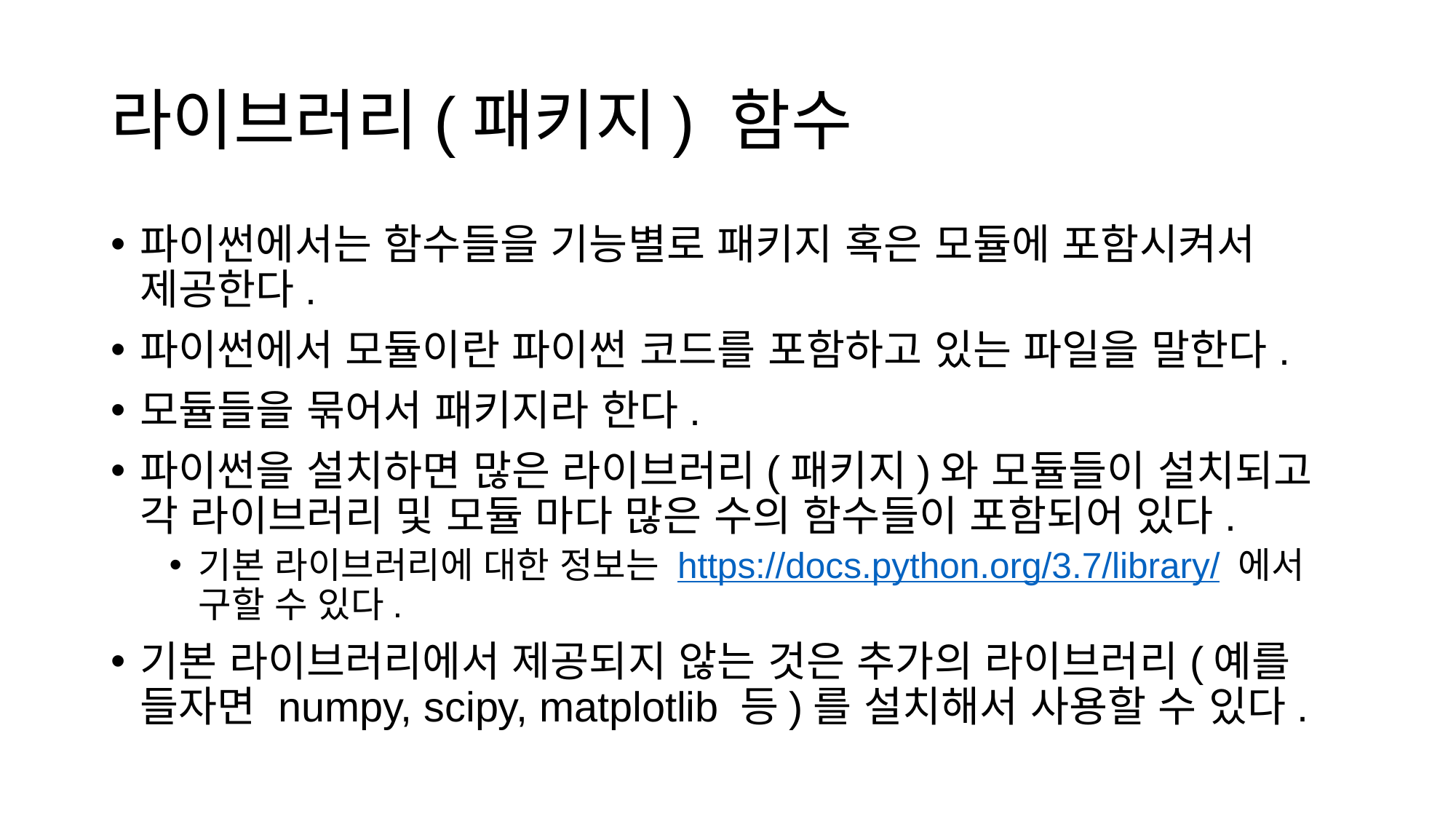

# 라이브러리(패키지) 함수
파이썬에서는 함수들을 기능별로 패키지 혹은 모듈에 포함시켜서 제공한다.
파이썬에서 모듈이란 파이썬 코드를 포함하고 있는 파일을 말한다.
모듈들을 묶어서 패키지라 한다.
파이썬을 설치하면 많은 라이브러리(패키지)와 모듈들이 설치되고 각 라이브러리 및 모듈 마다 많은 수의 함수들이 포함되어 있다.
기본 라이브러리에 대한 정보는 https://docs.python.org/3.7/library/ 에서 구할 수 있다.
기본 라이브러리에서 제공되지 않는 것은 추가의 라이브러리(예를 들자면 numpy, scipy, matplotlib 등)를 설치해서 사용할 수 있다.